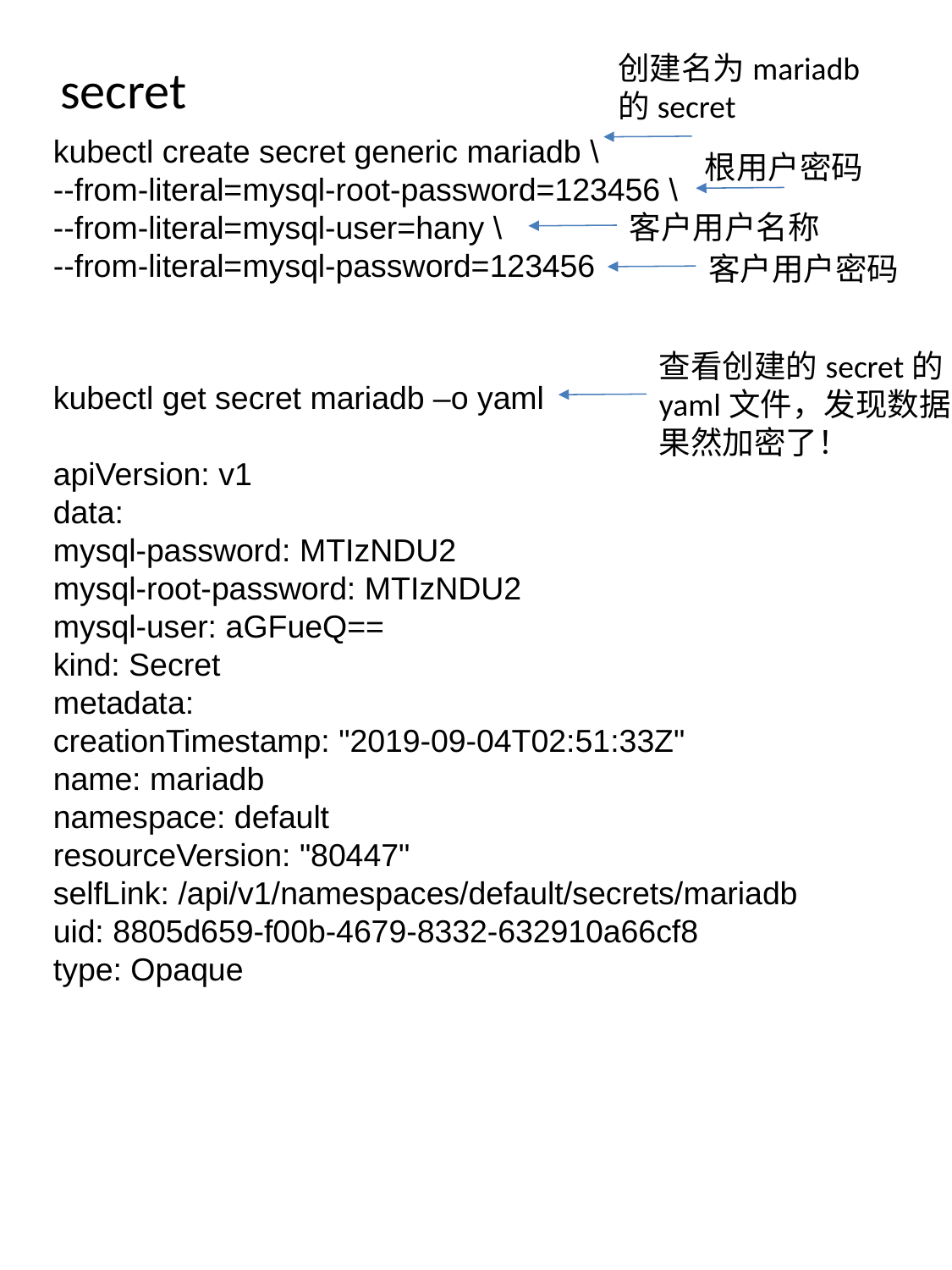

创建名为mariadb
的secret
# secret
kubectl create secret generic mariadb \
--from-literal=mysql-root-password=123456 \
--from-literal=mysql-user=hany \
--from-literal=mysql-password=123456

根用户密码
客户用户名称
客户用户密码

查看创建的secret的
yaml文件，发现数据
果然加密了！
kubectl get secret mariadb –o yaml

apiVersion: v1
data:
mysql-password: MTIzNDU2
mysql-root-password: MTIzNDU2
mysql-user: aGFueQ==
kind: Secret
metadata:
creationTimestamp: "2019-09-04T02:51:33Z"
name: mariadb
namespace: default
resourceVersion: "80447"
selfLink: /api/v1/namespaces/default/secrets/mariadb
uid: 8805d659-f00b-4679-8332-632910a66cf8
type: Opaque